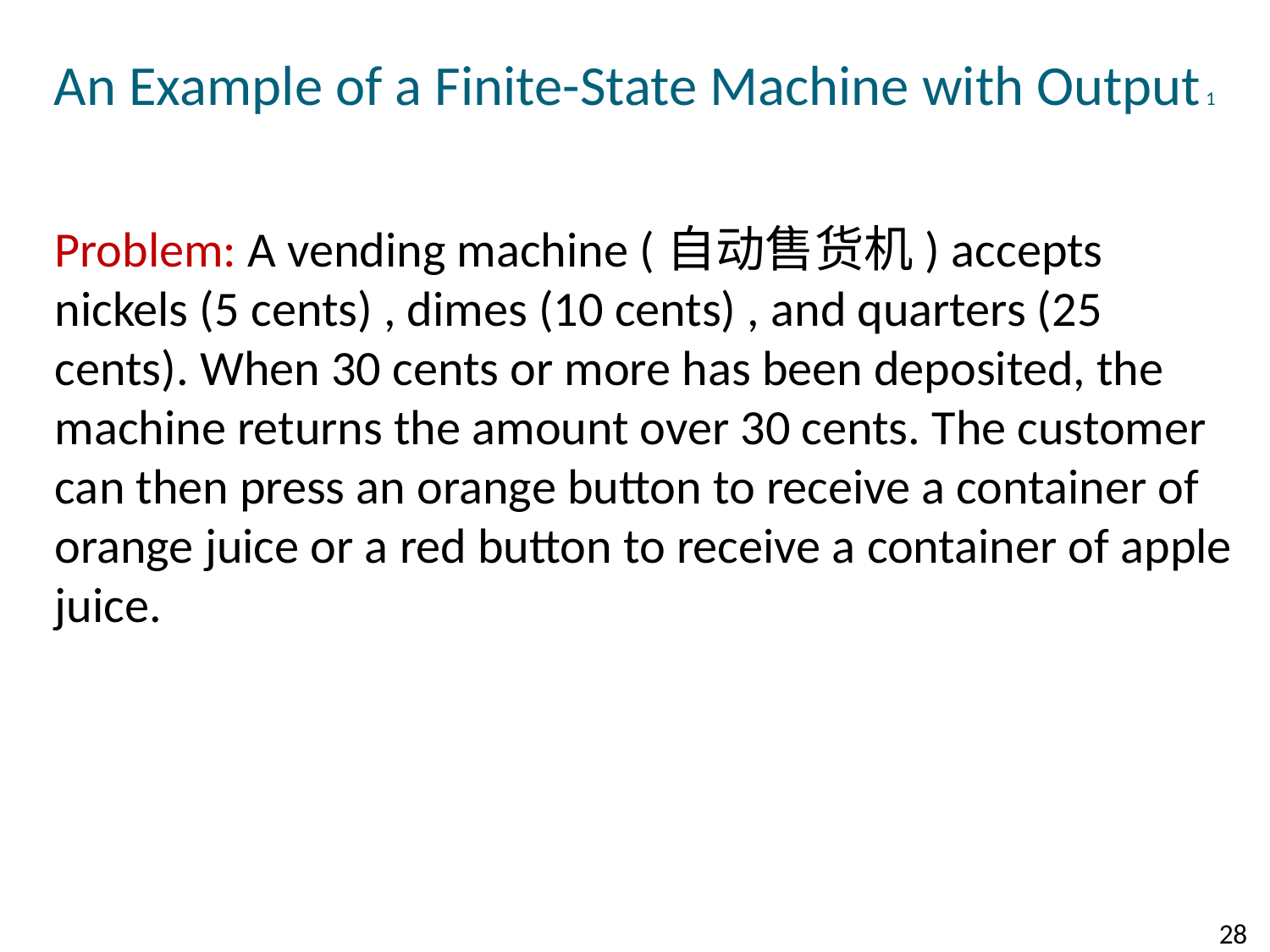

# An Example of a Finite-State Machine with Output 1
Problem: A vending machine (自动售货机) accepts nickels (5 cents) , dimes (10 cents) , and quarters (25 cents). When 30 cents or more has been deposited, the machine returns the amount over 30 cents. The customer can then press an orange button to receive a container of orange juice or a red button to receive a container of apple juice.